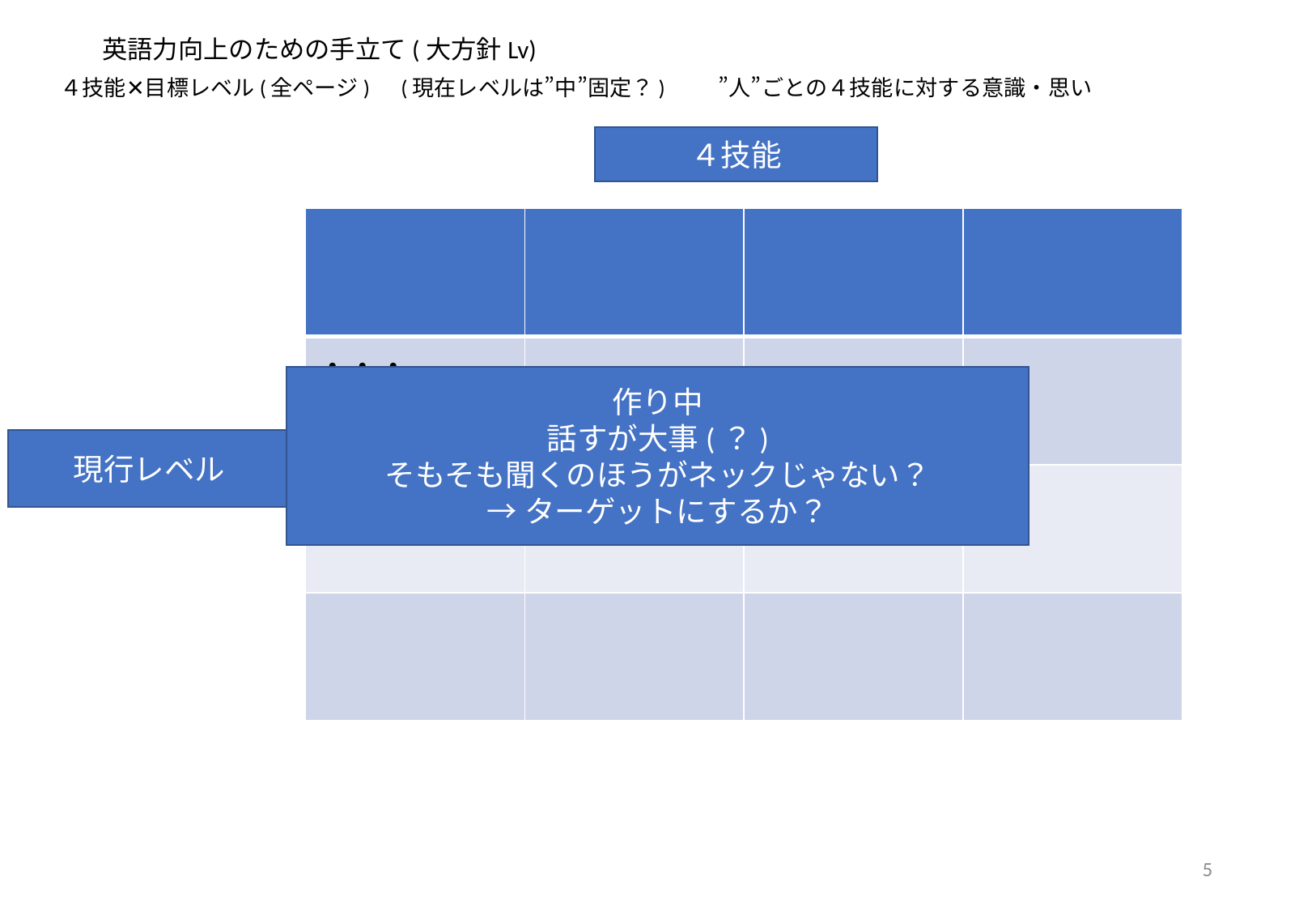

# 英語力向上のための手立て(大方針Lv)
４技能✕目標レベル(全ページ)　(現在レベルは”中”固定？)　　 ”人”ごとの４技能に対する意識・思い
４技能
|  |  |  |  |
| --- | --- | --- | --- |
| ・・・ |  |  |  |
|  |  |  |  |
|  |  |  |  |
作り中
話すが大事(？)
そもそも聞くのほうがネックじゃない？
→ターゲットにするか？
現行レベル
5